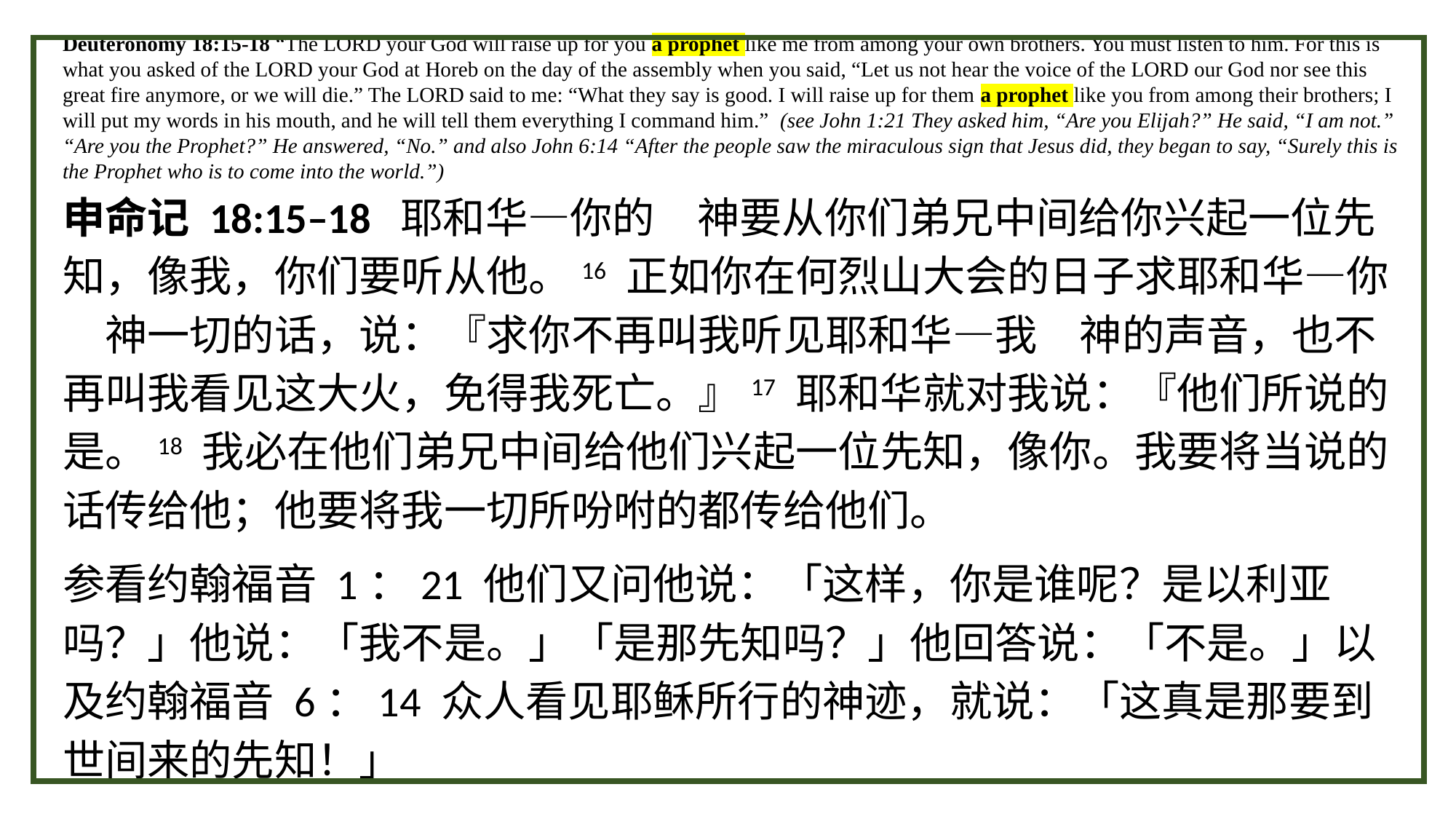

Deuteronomy 18:15-18 “The LORD your God will raise up for you a prophet like me from among your own brothers. You must listen to him. For this is what you asked of the LORD your God at Horeb on the day of the assembly when you said, “Let us not hear the voice of the LORD our God nor see this great fire anymore, or we will die.” The LORD said to me: “What they say is good. I will raise up for them a prophet like you from among their brothers; I will put my words in his mouth, and he will tell them everything I command him.”  (see John 1:21 They asked him, “Are you Elijah?” He said, “I am not.” “Are you the Prophet?” He answered, “No.” and also John 6:14 “After the people saw the miraculous sign that Jesus did, they began to say, “Surely this is the Prophet who is to come into the world.”)
申命记 18:15–18  耶和华—你的　神要从你们弟兄中间给你兴起一位先知，像我，你们要听从他。16 正如你在何烈山大会的日子求耶和华—你　神一切的话，说：『求你不再叫我听见耶和华—我　神的声音，也不再叫我看见这大火，免得我死亡。』17 耶和华就对我说：『他们所说的是。18 我必在他们弟兄中间给他们兴起一位先知，像你。我要将当说的话传给他；他要将我一切所吩咐的都传给他们。
参看约翰福音 1：21 他们又问他说：「这样，你是谁呢？是以利亚吗？」他说：「我不是。」「是那先知吗？」他回答说：「不是。」以及约翰福音 6：14 众人看见耶稣所行的神迹，就说：「这真是那要到世间来的先知！」